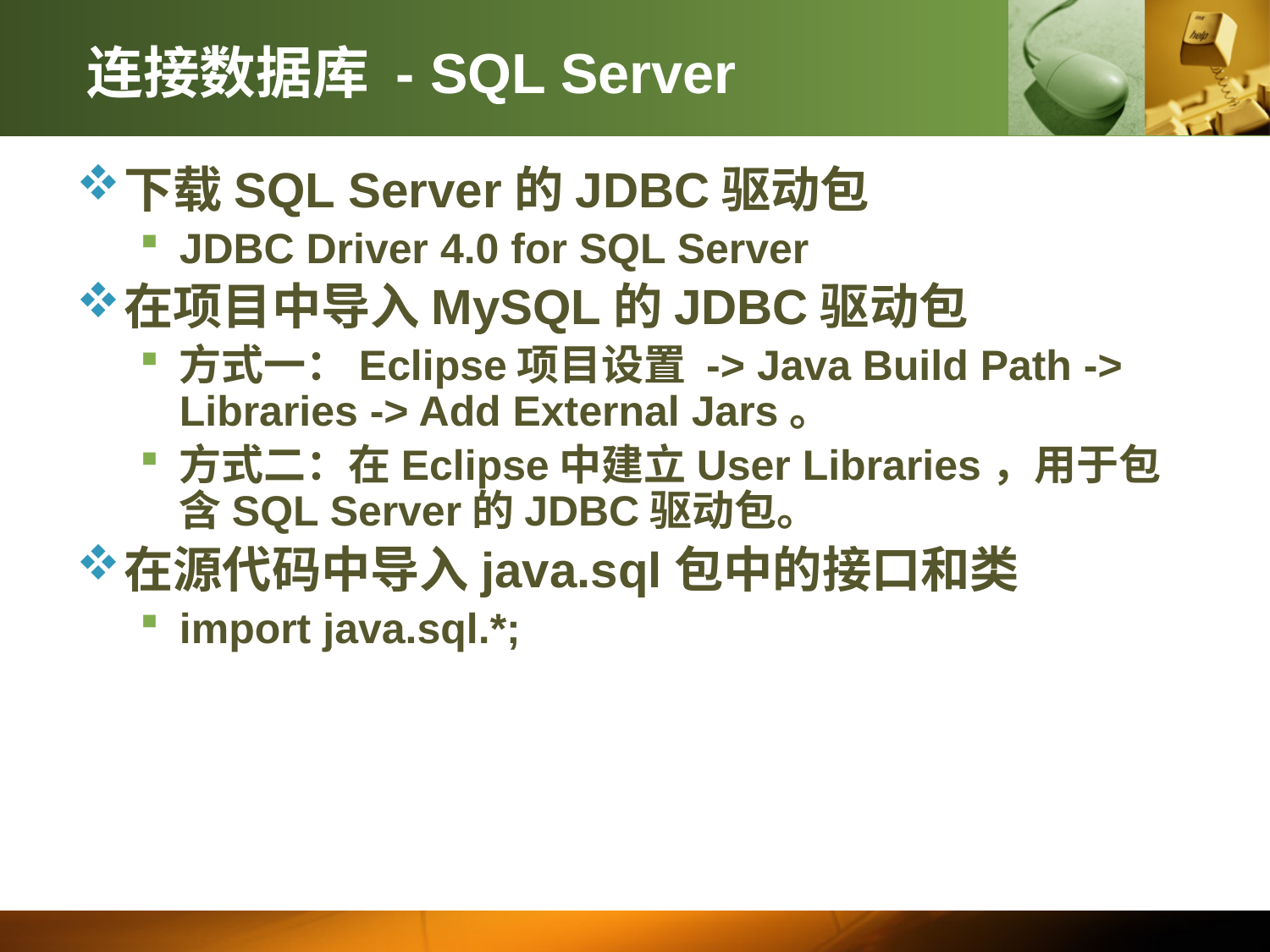

# 连接数据库 - SQL Server
下载SQL Server的JDBC驱动包
JDBC Driver 4.0 for SQL Server
在项目中导入MySQL的JDBC驱动包
方式一：Eclipse项目设置 -> Java Build Path -> Libraries -> Add External Jars。
方式二：在Eclipse中建立User Libraries，用于包含SQL Server的JDBC驱动包。
在源代码中导入java.sql包中的接口和类
import java.sql.*;